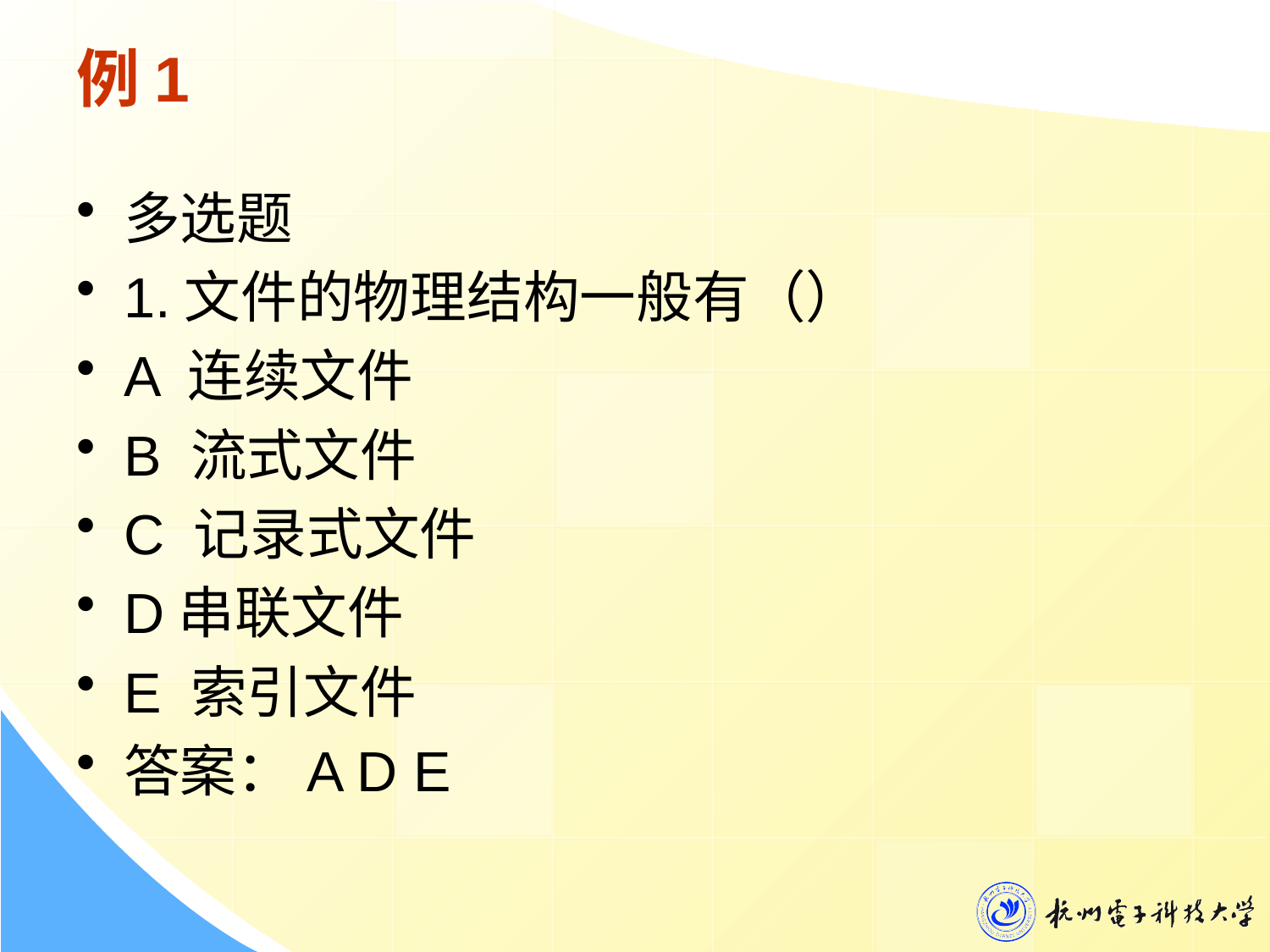

# 例1
多选题
1.文件的物理结构一般有（）
A 连续文件
B 流式文件
C 记录式文件
D串联文件
E 索引文件
答案：A D E